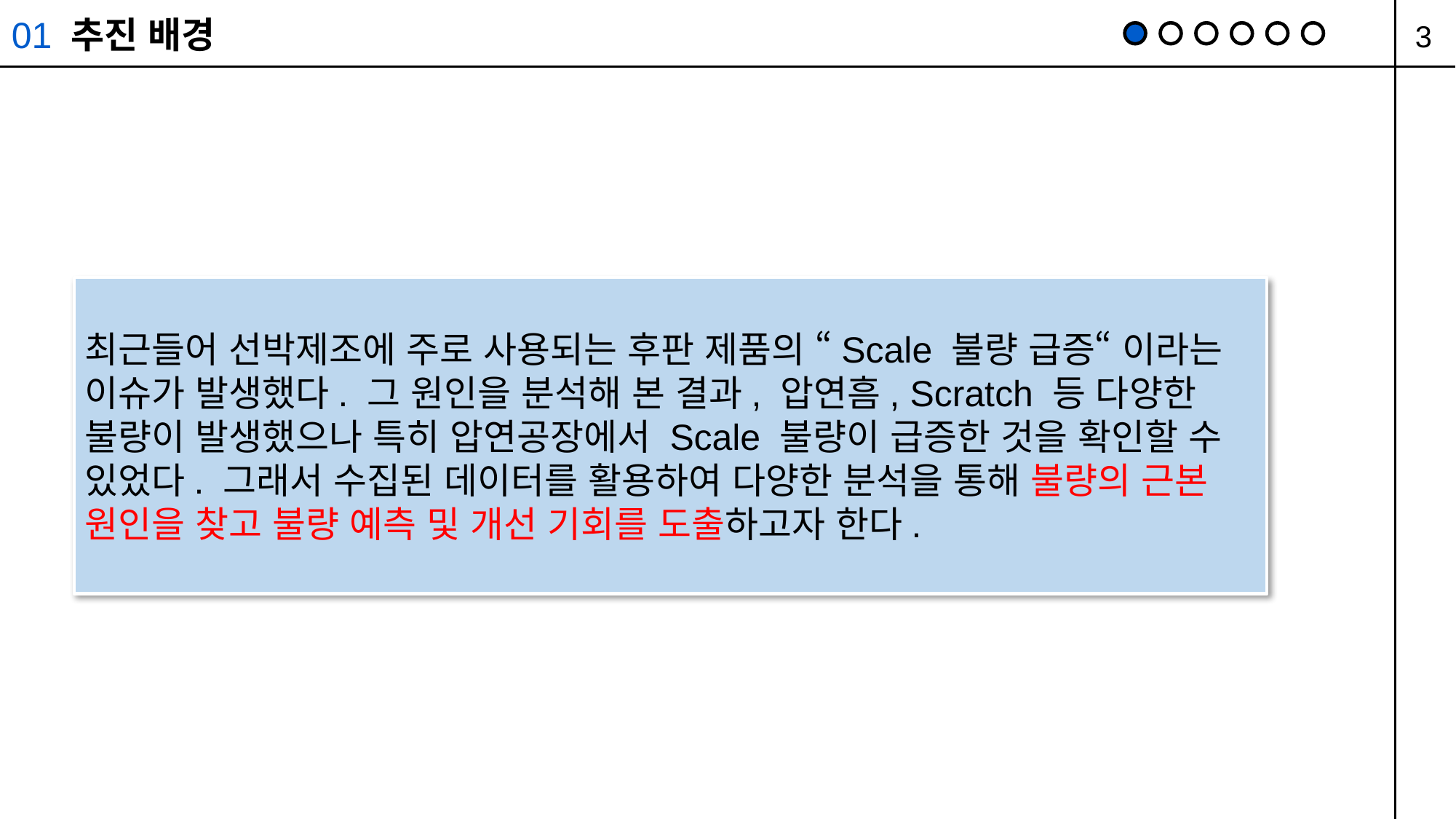

01 추진 배경

최근들어 선박제조에 주로 사용되는 후판 제품의 “Scale 불량 급증“ 이라는 이슈가 발생했다. 그 원인을 분석해 본 결과, 압연흠, Scratch 등 다양한 불량이 발생했으나 특히 압연공장에서 Scale 불량이 급증한 것을 확인할 수 있었다. 그래서 수집된 데이터를 활용하여 다양한 분석을 통해 불량의 근본 원인을 찾고 불량 예측 및 개선 기회를 도출하고자 한다.